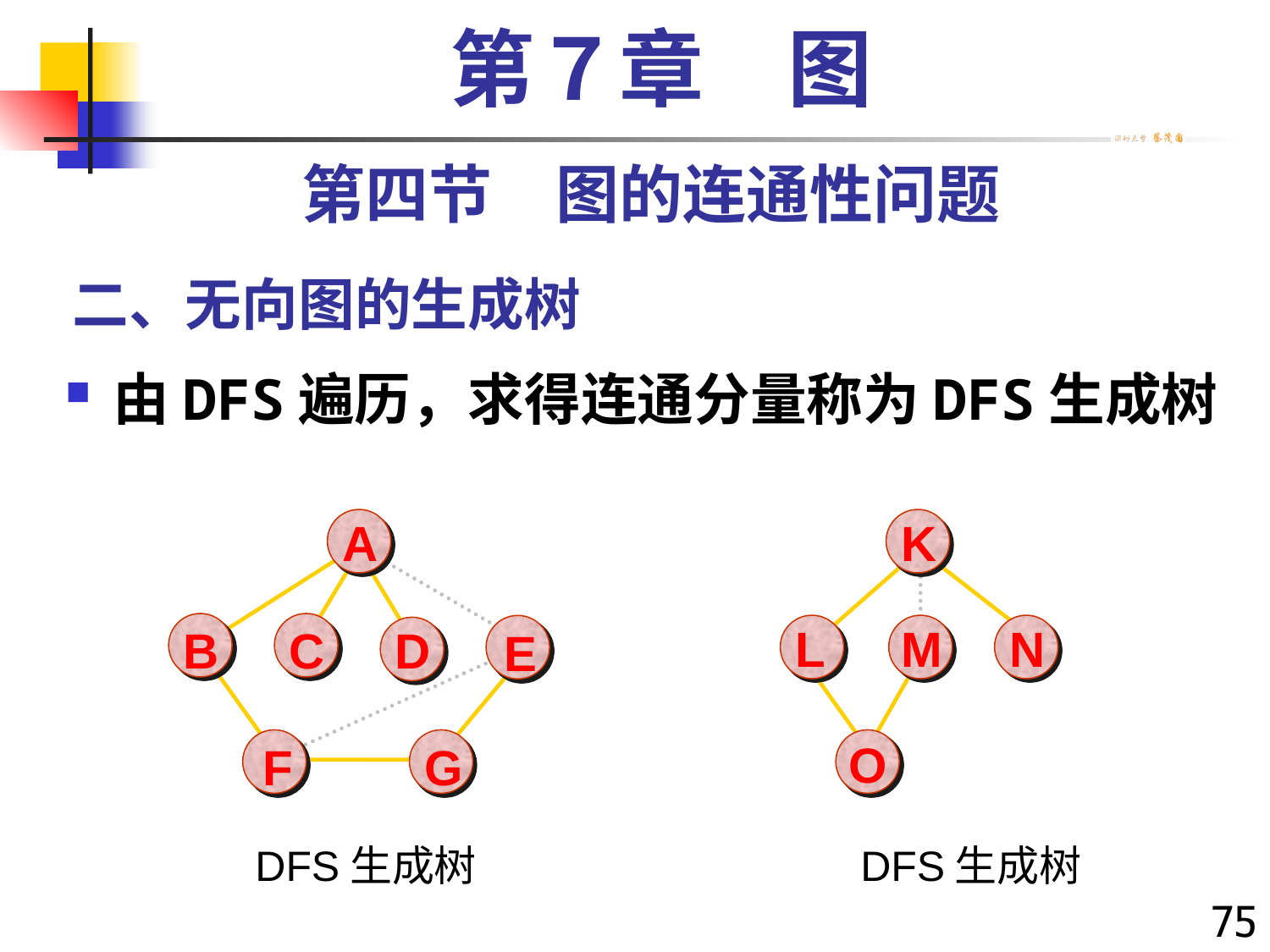

第７章　图
第四节　图的连通性问题
# 二、无向图的生成树
由DFS遍历，求得连通分量称为DFS生成树
A
K

L
M
N

B

C
D

E

O

F

G

DFS生成树
DFS生成树
75